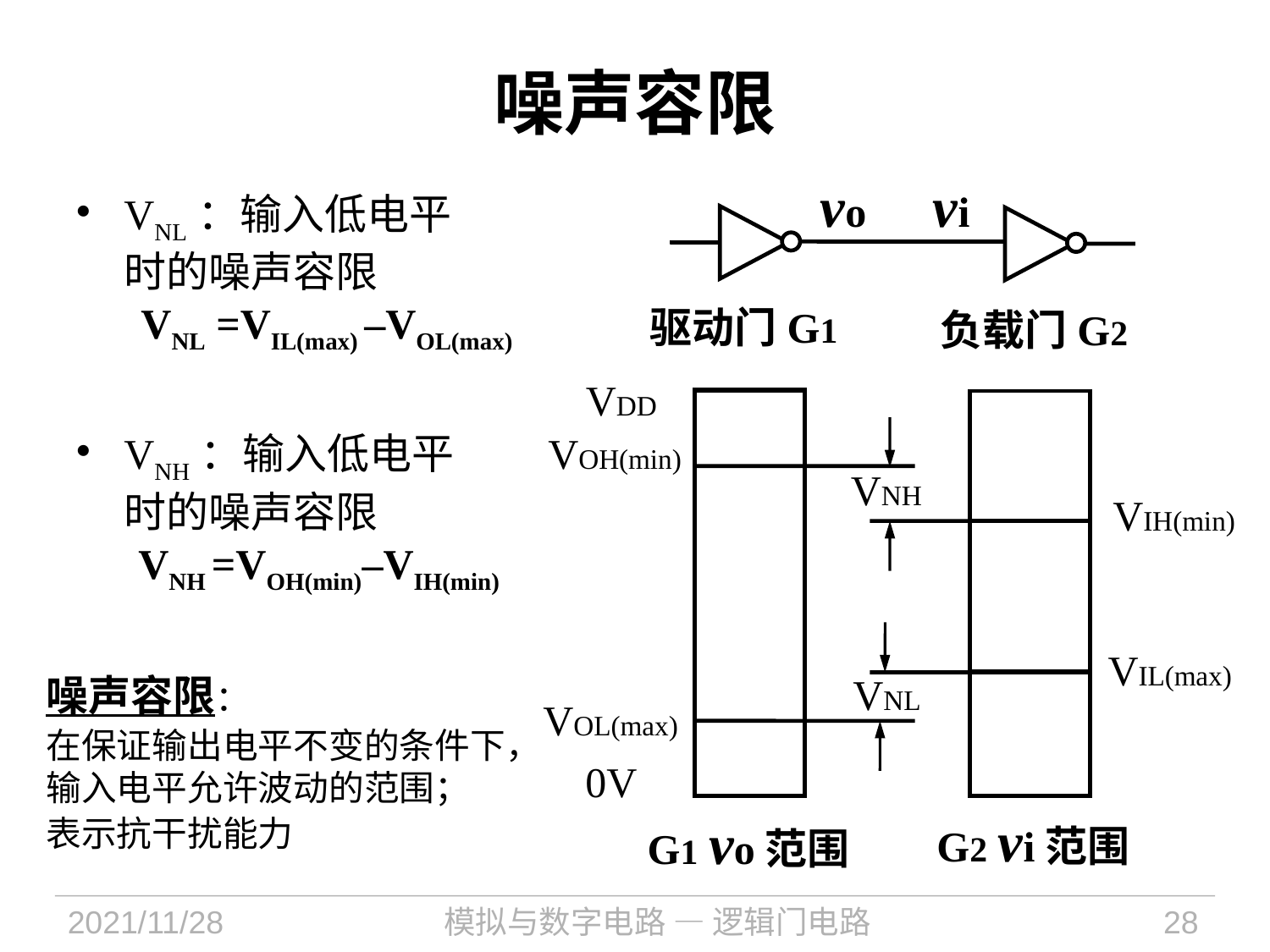

噪声容限
vo
vi
VNL：输入低电平时的噪声容限

VNH：输入低电平时的噪声容限

VNL =VIL(max) –VOL(max)

驱动门G1
负载门G2
VDD

VNH

VOH(min)

VIH(min)
VNH =VOH(min)–VIH(min)

VNL

VIL(max)
噪声容限：
在保证输出电平不变的条件下，输入电平允许波动的范围；
表示抗干扰能力

VOL(max)

0V
G2 vi范围
G1 vo范围
2021/11/28
模拟与数字电路 — 逻辑门电路
28